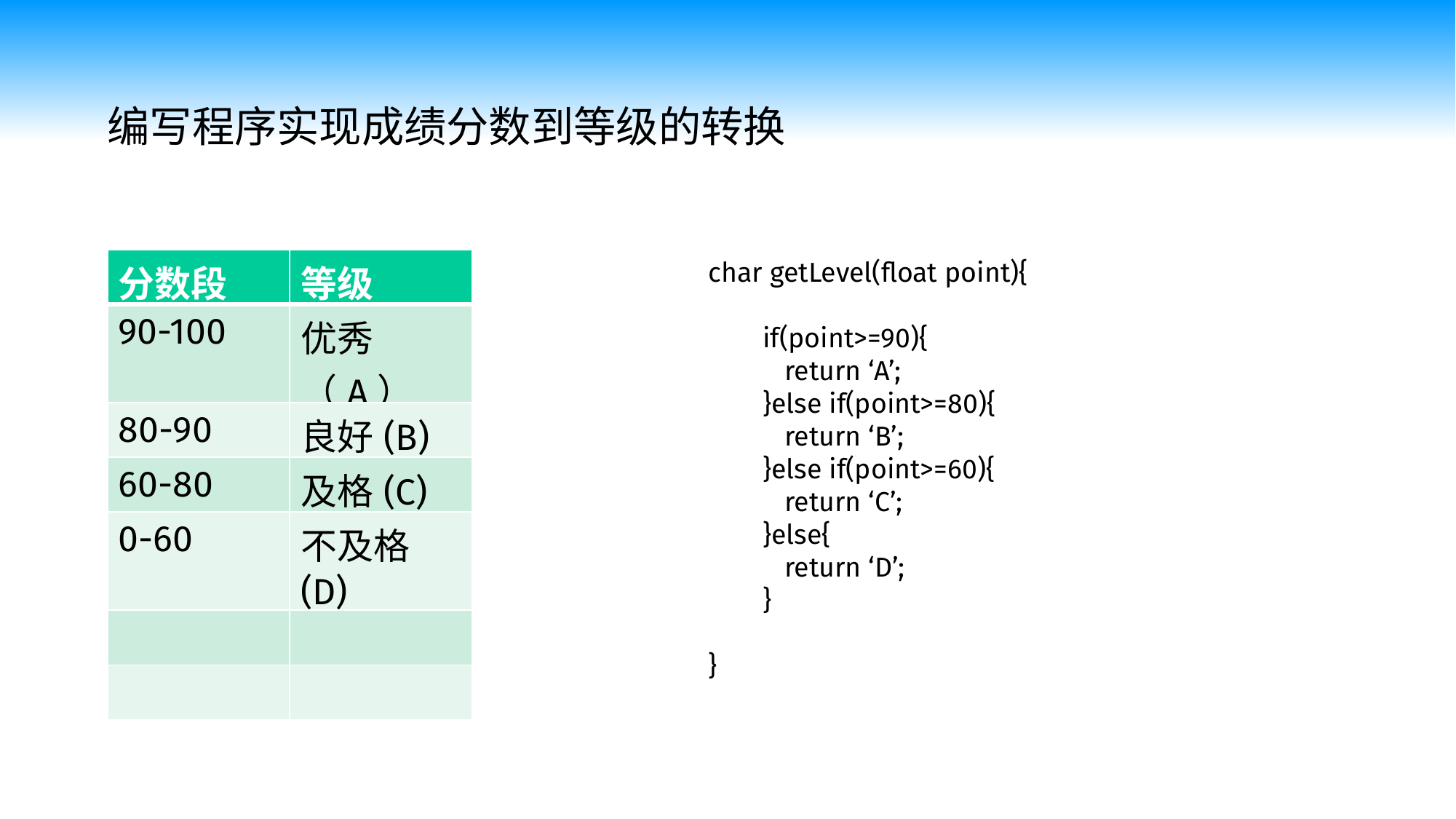

编写程序实现成绩分数到等级的转换
| 分数段 | 等级 |
| --- | --- |
| 90-100 | 优秀（A） |
| 80-90 | 良好(B) |
| 60-80 | 及格(C) |
| 0-60 | 不及格(D) |
|  |  |
|  |  |
char getLevel(float point){

if(point>=90){
   return ‘A’;
}else if(point>=80){
   return ‘B’;
}else if(point>=60){
   return ‘C’;
}else{
   return ‘D’;
}

}